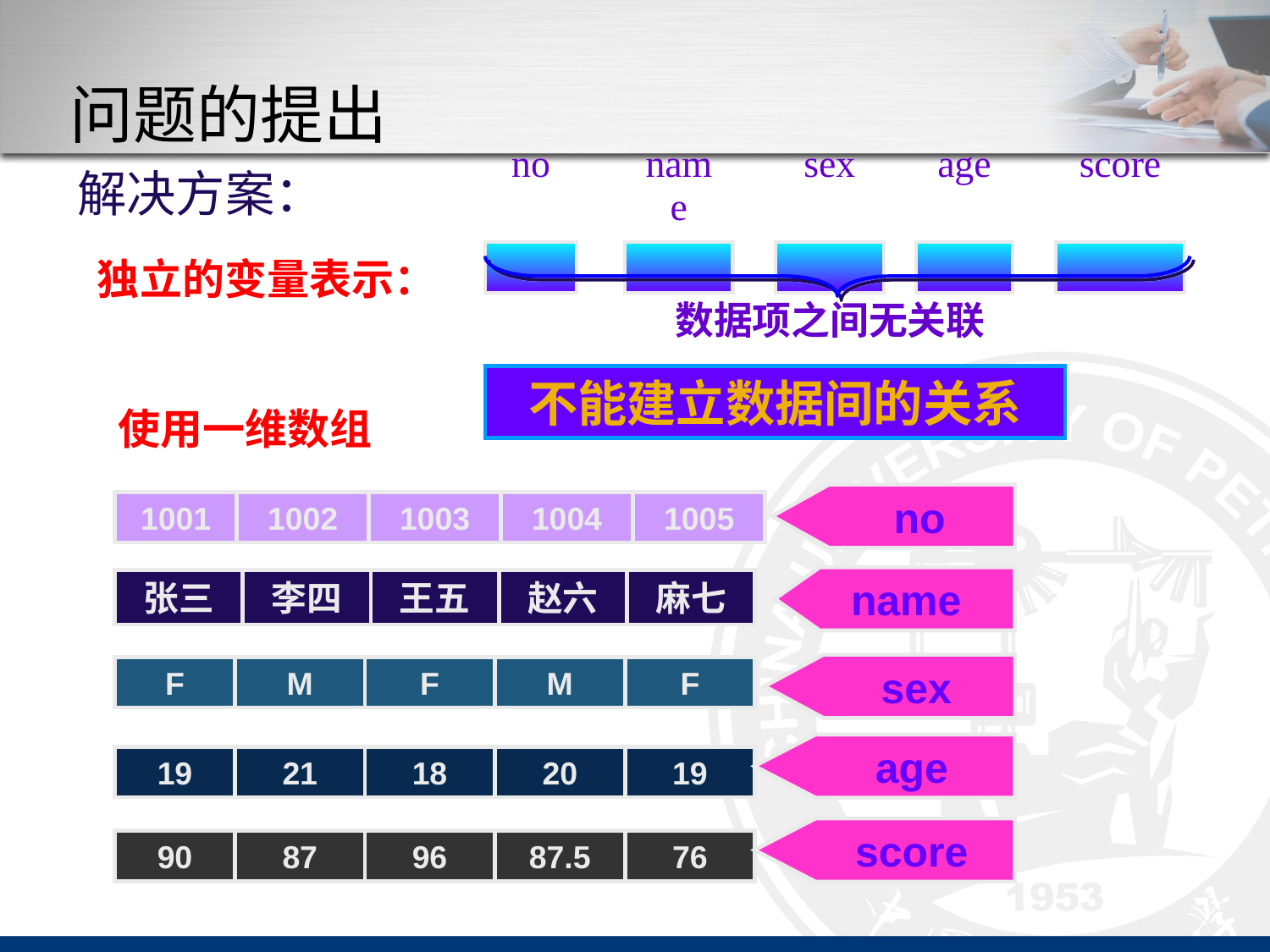

# 问题的提出
| no |  | name |  | sex |  | age |  | score |
| --- | --- | --- | --- | --- | --- | --- | --- | --- |
|  |  |  |  |  |  |  |  |  |
解决方案：
独立的变量表示：

数据项之间无关联
不能建立数据间的关系
使用一维数组
no
1001
1002
1003
1004
1005
name
张三
李四
王五
赵六
麻七
F
M
F
M
F
sex
age
19
21
18
20
19
score
90
87
96
87.5
76